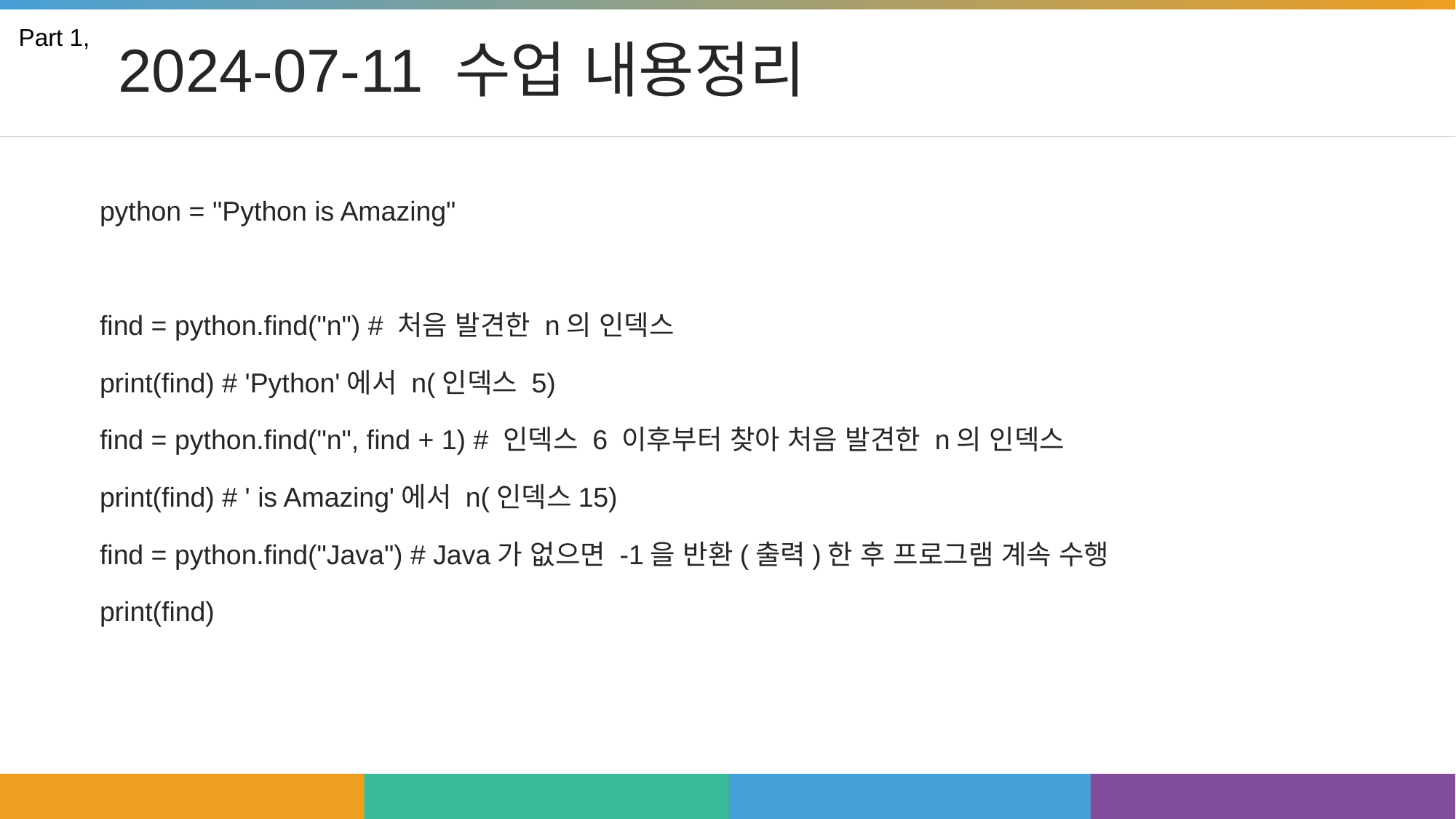

# 2024-07-11 수업 내용정리
Part 1,
python = "Python is Amazing"

find = python.find("n") # 처음 발견한 n의 인덱스
print(find) # 'Python'에서 n(인덱스 5)
find = python.find("n", find + 1) # 인덱스 6 이후부터 찾아 처음 발견한 n의 인덱스
print(find) # ' is Amazing'에서 n(인덱스15)
find = python.find("Java") # Java가 없으면 -1을 반환(출력)한 후 프로그램 계속 수행
print(find)